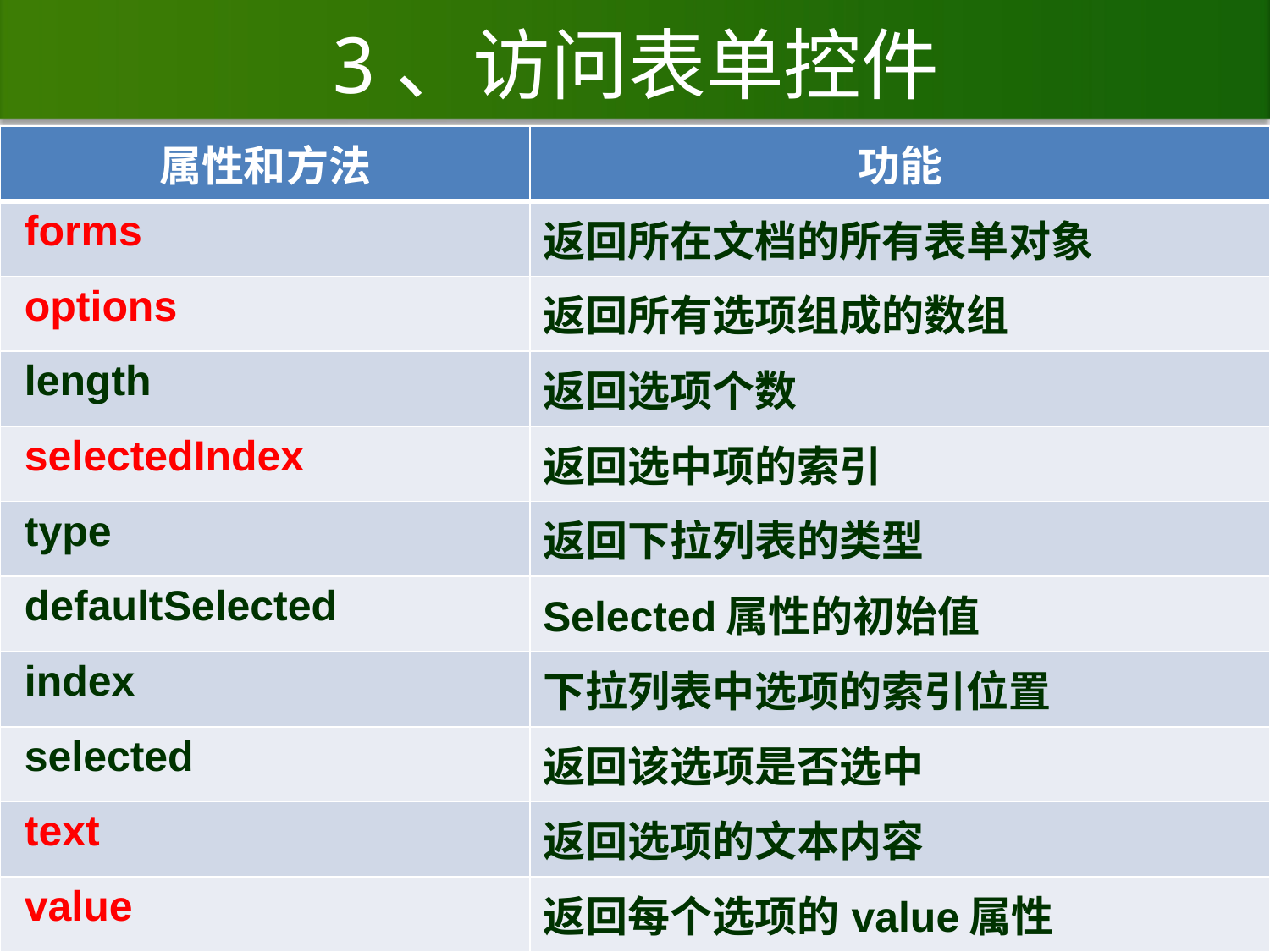

# 3、访问表单控件
| 属性和方法 | 功能 |
| --- | --- |
| forms | 返回所在文档的所有表单对象 |
| options | 返回所有选项组成的数组 |
| length | 返回选项个数 |
| selectedIndex | 返回选中项的索引 |
| type | 返回下拉列表的类型 |
| defaultSelected | Selected属性的初始值 |
| index | 下拉列表中选项的索引位置 |
| selected | 返回该选项是否选中 |
| text | 返回选项的文本内容 |
| value | 返回每个选项的value属性 |